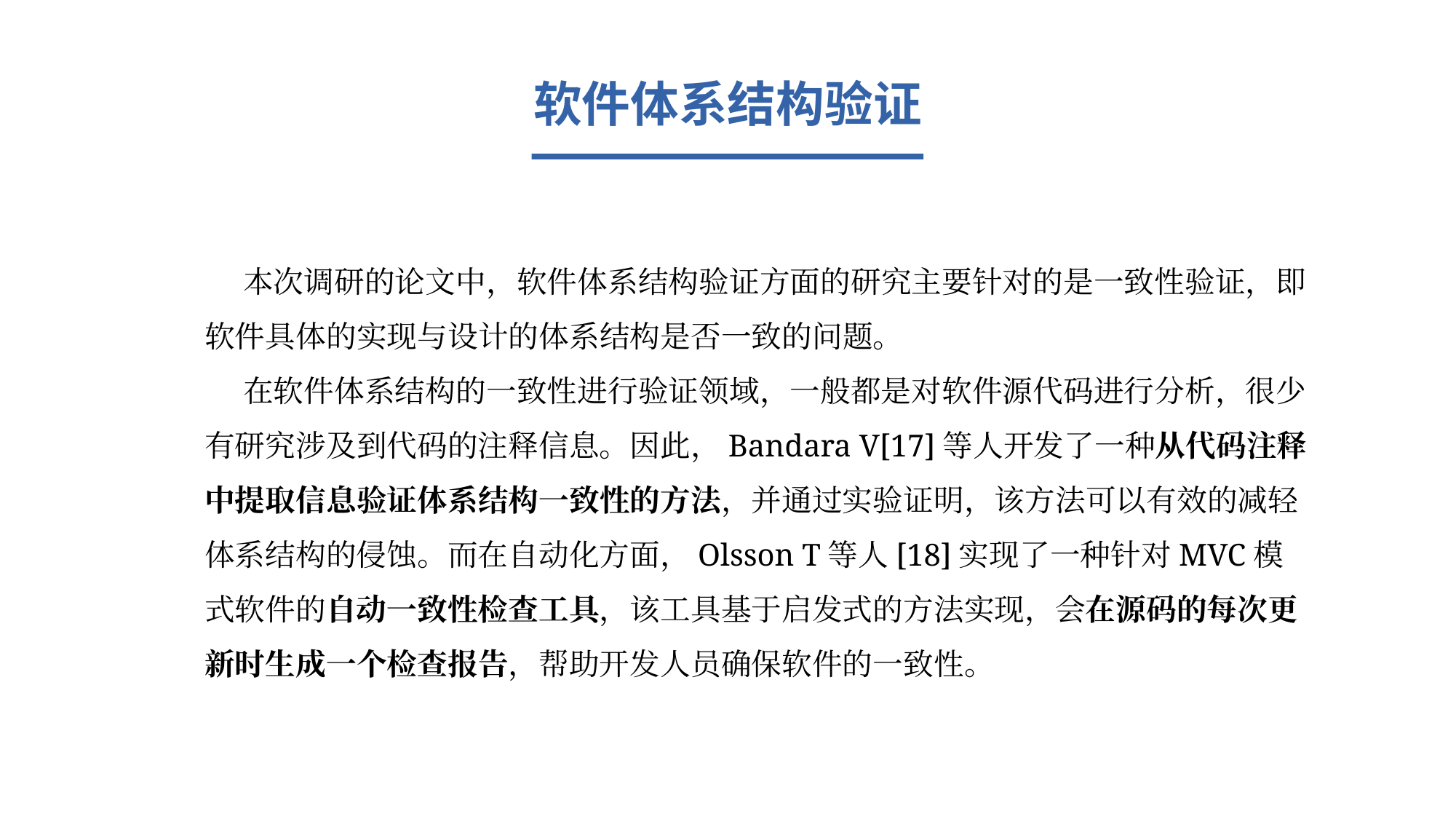

软件体系结构验证

    本次调研的论文中，软件体系结构验证方面的研究主要针对的是一致性验证，即软件具体的实现与设计的体系结构是否一致的问题。
    在软件体系结构的一致性进行验证领域，一般都是对软件源代码进行分析，很少有研究涉及到代码的注释信息。因此，Bandara V[17]等人开发了一种从代码注释中提取信息验证体系结构一致性的方法，并通过实验证明，该方法可以有效的减轻体系结构的侵蚀。而在自动化方面，Olsson T等人[18]实现了一种针对MVC模式软件的自动一致性检查工具，该工具基于启发式的方法实现，会在源码的每次更新时生成一个检查报告，帮助开发人员确保软件的一致性。